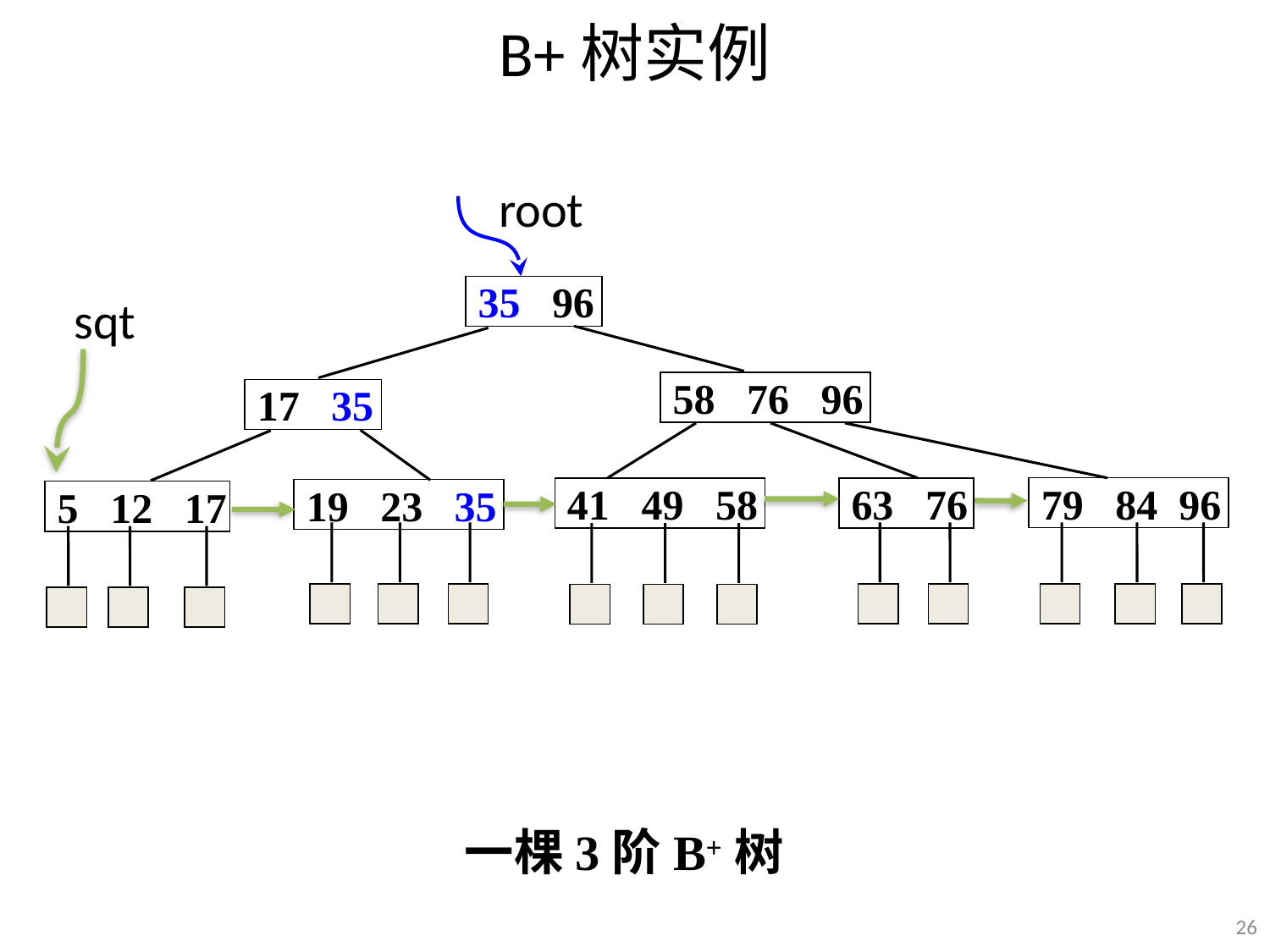

# B+树实例
root
35   96

58   76   96
17   35

79   84  96
41   49   58
63   76
19   23   35
5   12   17

sqt

一棵3阶B+树
26